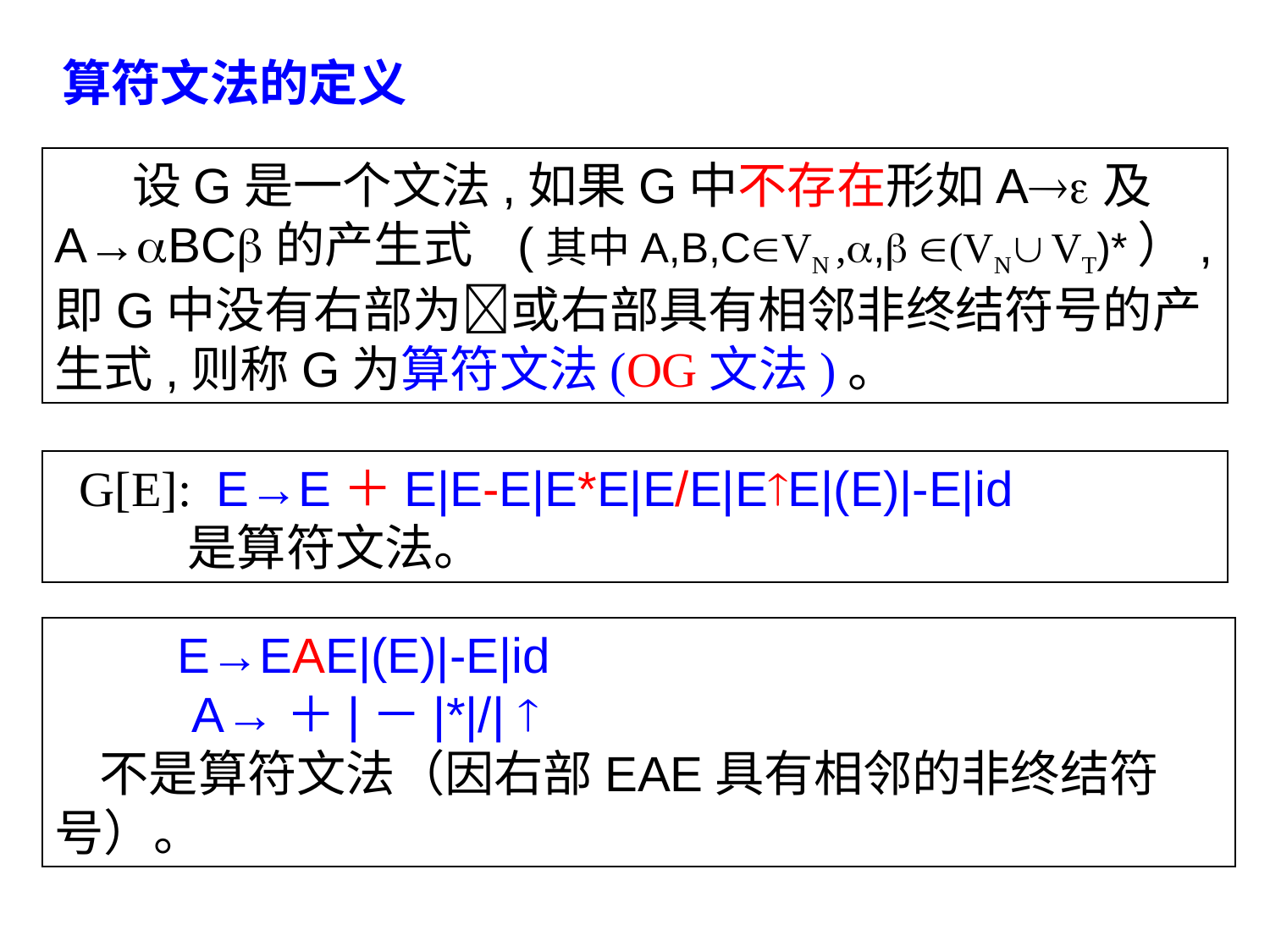

算符文法的定义
      设G是一个文法,如果G中不存在形如A→ε及A→αBCβ的产生式   (其中A,B,C∈VN ,α,β ∈(VN∪ VT)*）,即G中没有右部为ε或右部具有相邻非终结符号的产生式,则称G为算符文法(OG文法)。
  G[E]:  E→E＋E|E-E|E*E|E/E|E↑E|(E)|-E|id
           是算符文法。
          E→EAE|(E)|-E|id
          A→＋|－|*|/| ↑
   不是算符文法（因右部EAE具有相邻的非终结符号）。